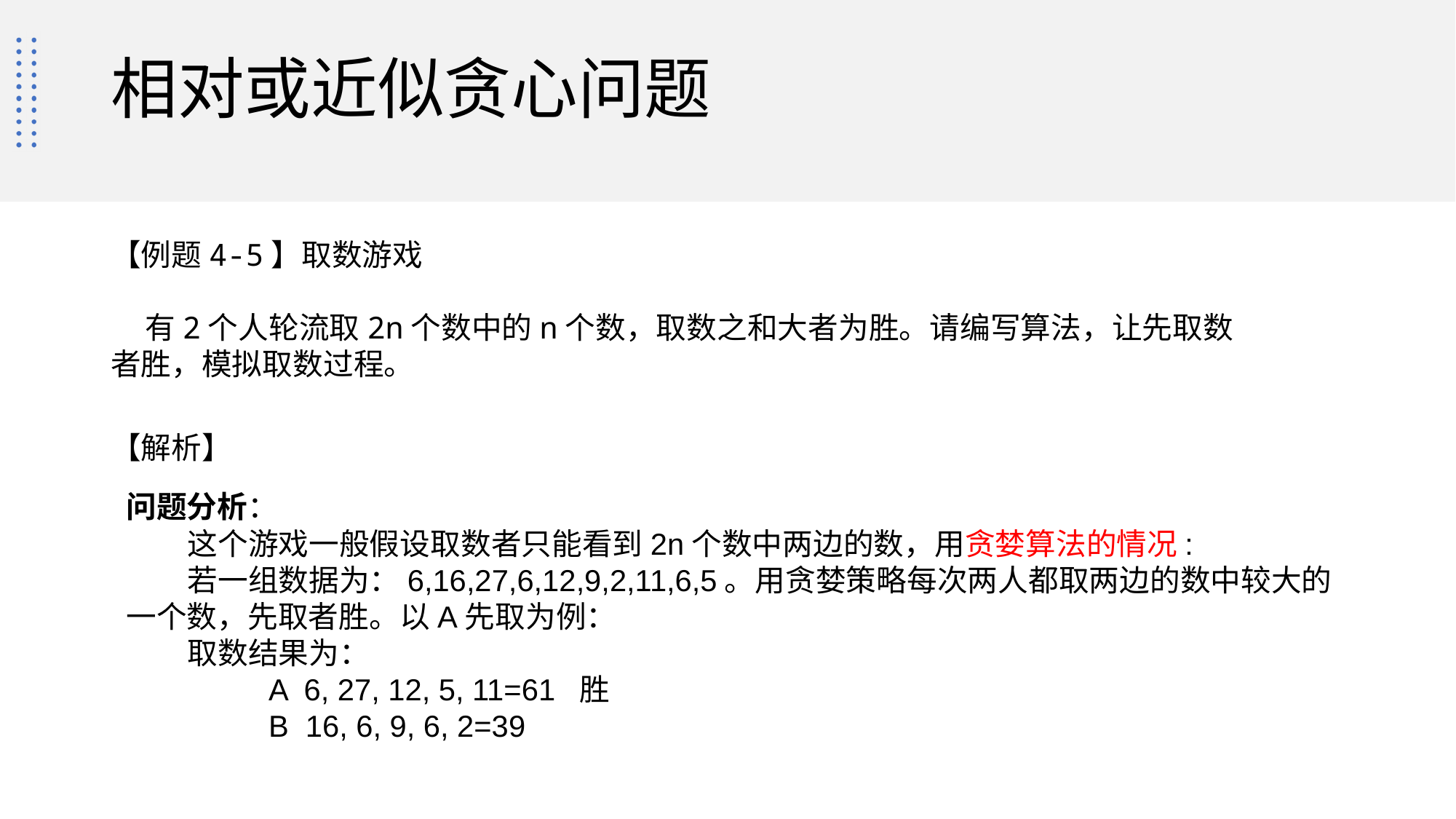

# 相对或近似贪心问题
【例题4-5】取数游戏

    有2个人轮流取2n个数中的n个数，取数之和大者为胜。请编写算法，让先取数者胜，模拟取数过程。
【解析】
问题分析：
        这个游戏一般假设取数者只能看到2n个数中两边的数，用贪婪算法的情况:
        若一组数据为：6,16,27,6,12,9,2,11,6,5。用贪婪策略每次两人都取两边的数中较大的一个数，先取者胜。以A先取为例：
        取数结果为：
                 A  6, 27, 12, 5, 11=61  胜
                 B  16, 6, 9, 6, 2=39